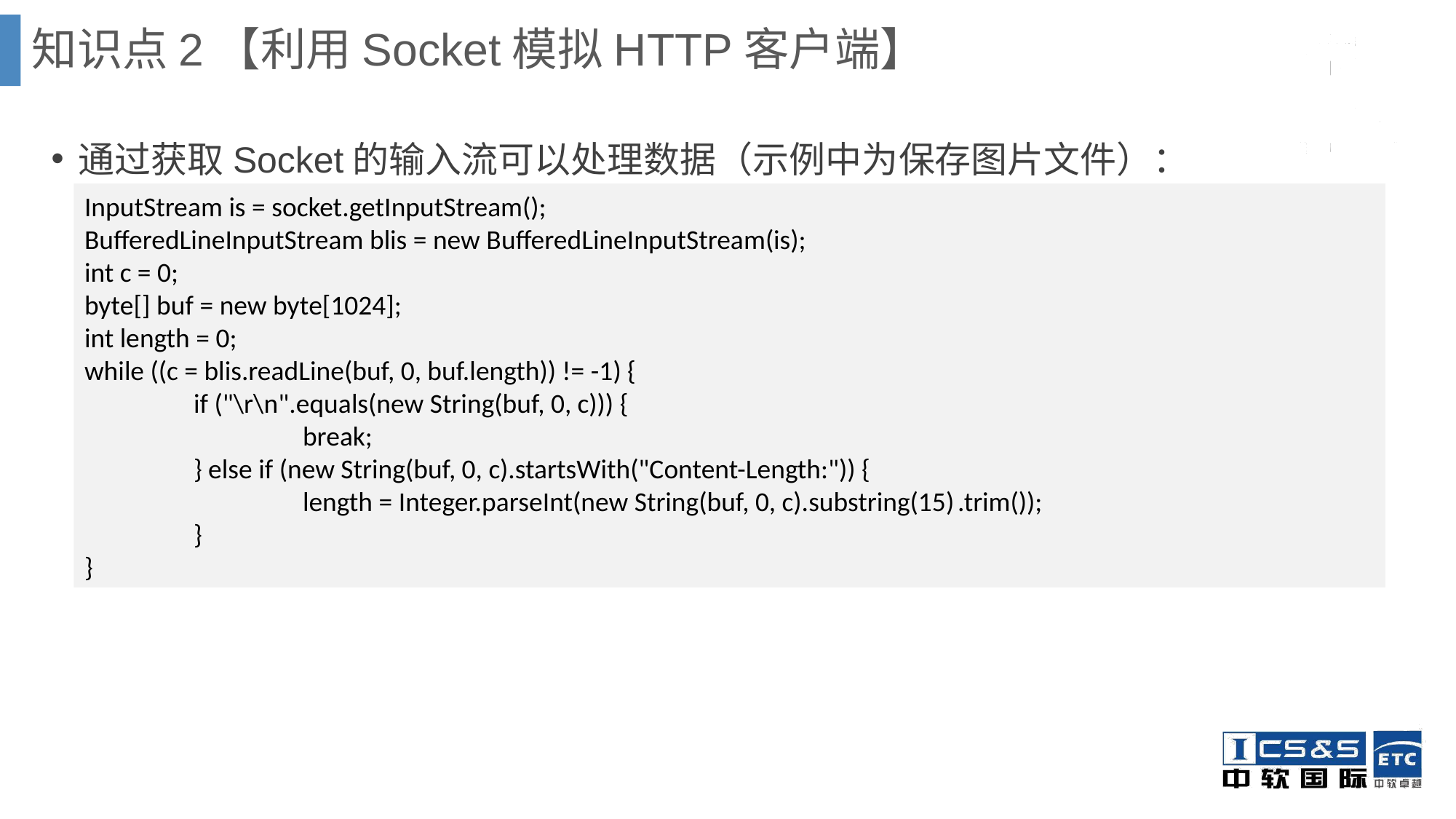

知识点2【利用Socket模拟HTTP客户端】
通过获取Socket的输入流可以处理数据（示例中为保存图片文件）：
InputStream is = socket.getInputStream();
BufferedLineInputStream blis = new BufferedLineInputStream(is);
int c = 0;
byte[] buf = new byte[1024];
int length = 0;
while ((c = blis.readLine(buf, 0, buf.length)) != -1) {
	if ("\r\n".equals(new String(buf, 0, c))) {
		break;
	} else if (new String(buf, 0, c).startsWith("Content-Length:")) {
		length = Integer.parseInt(new String(buf, 0, c).substring(15)	.trim());
	}
}